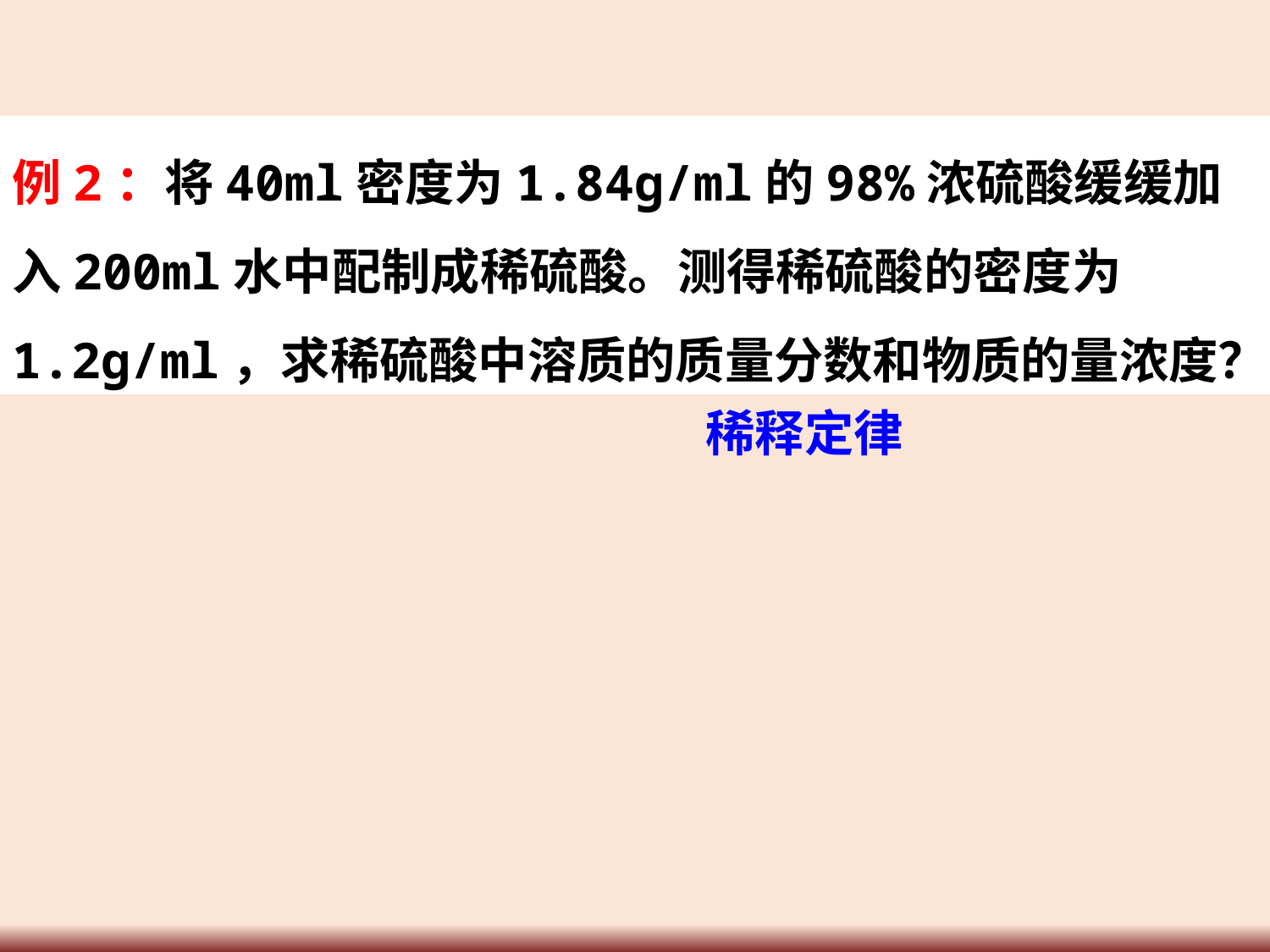

例2：将40ml密度为1.84g/ml的98%浓硫酸缓缓加入200ml水中配制成稀硫酸。测得稀硫酸的密度为1.2g/ml，求稀硫酸中溶质的质量分数和物质的量浓度？
稀释定律